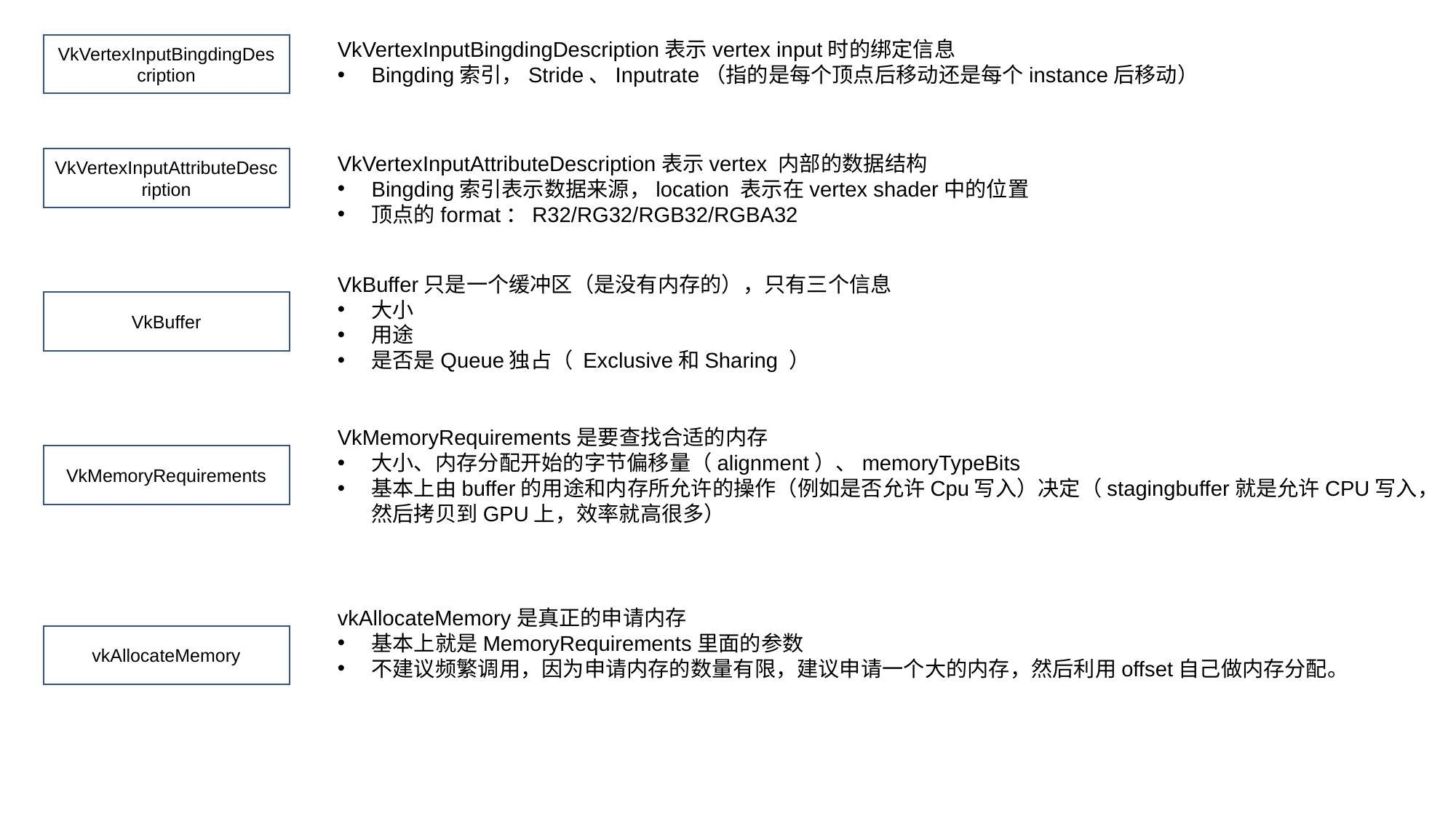

VkVertexInputBingdingDescription表示vertex input时的绑定信息
Bingding索引，Stride、Inputrate（指的是每个顶点后移动还是每个instance后移动）
VkVertexInputBingdingDescription
VkVertexInputAttributeDescription表示vertex 内部的数据结构
Bingding索引表示数据来源，location 表示在vertex shader中的位置
顶点的format：R32/RG32/RGB32/RGBA32
VkVertexInputAttributeDescription
VkBuffer只是一个缓冲区（是没有内存的），只有三个信息
大小
用途
是否是Queue独占（ Exclusive和Sharing ）
VkBuffer
VkMemoryRequirements是要查找合适的内存
大小、内存分配开始的字节偏移量（alignment）、memoryTypeBits
基本上由buffer的用途和内存所允许的操作（例如是否允许Cpu写入）决定（stagingbuffer就是允许CPU写入，然后拷贝到GPU上，效率就高很多）
VkMemoryRequirements
vkAllocateMemory是真正的申请内存
基本上就是MemoryRequirements里面的参数
不建议频繁调用，因为申请内存的数量有限，建议申请一个大的内存，然后利用offset自己做内存分配。
vkAllocateMemory